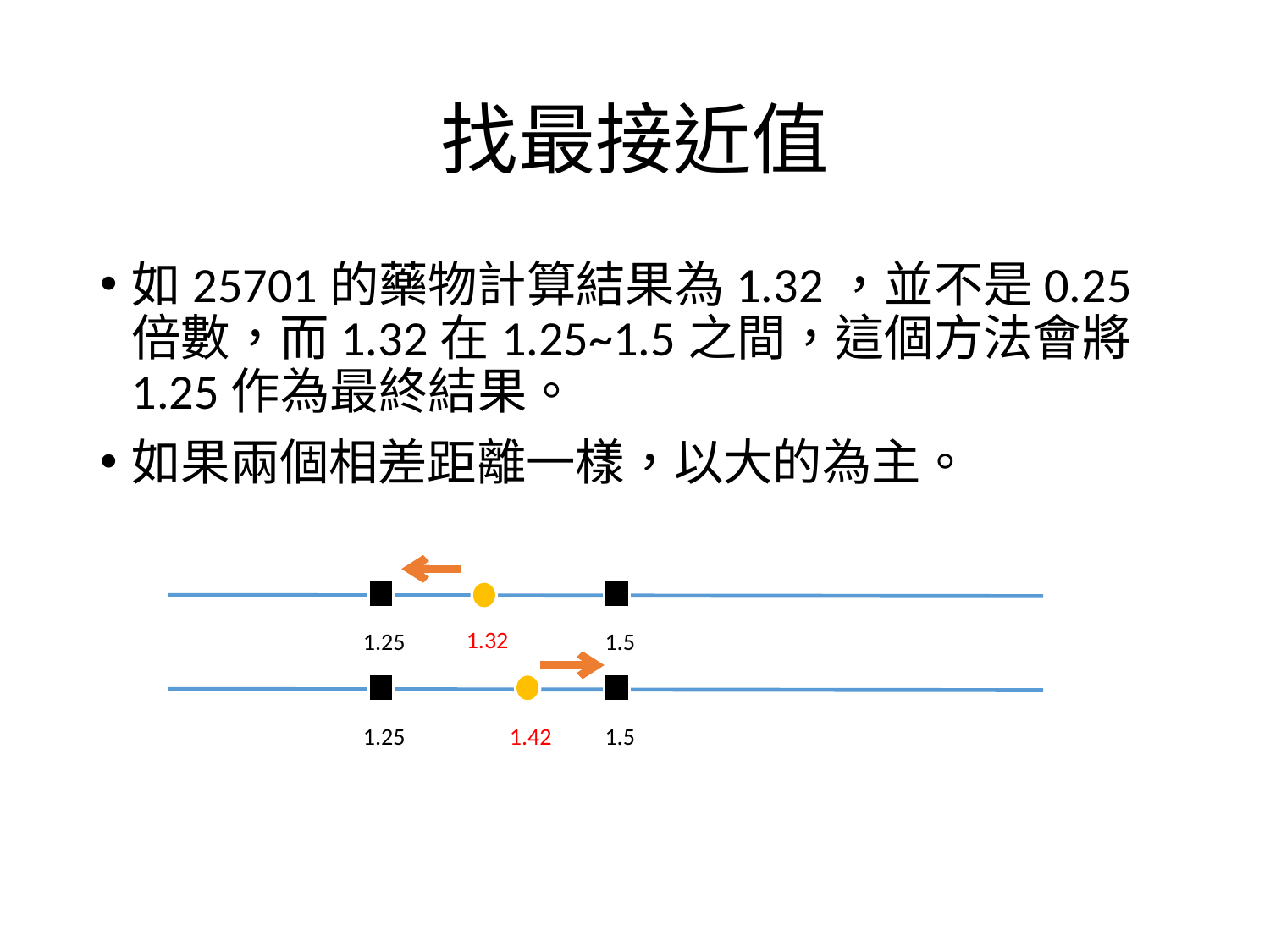

# 找最接近值
如25701的藥物計算結果為1.32，並不是0.25倍數，而1.32在1.25~1.5之間，這個方法會將1.25作為最終結果。
如果兩個相差距離一樣，以大的為主。

1.32
1.25
1.5

1.25
1.42
1.5